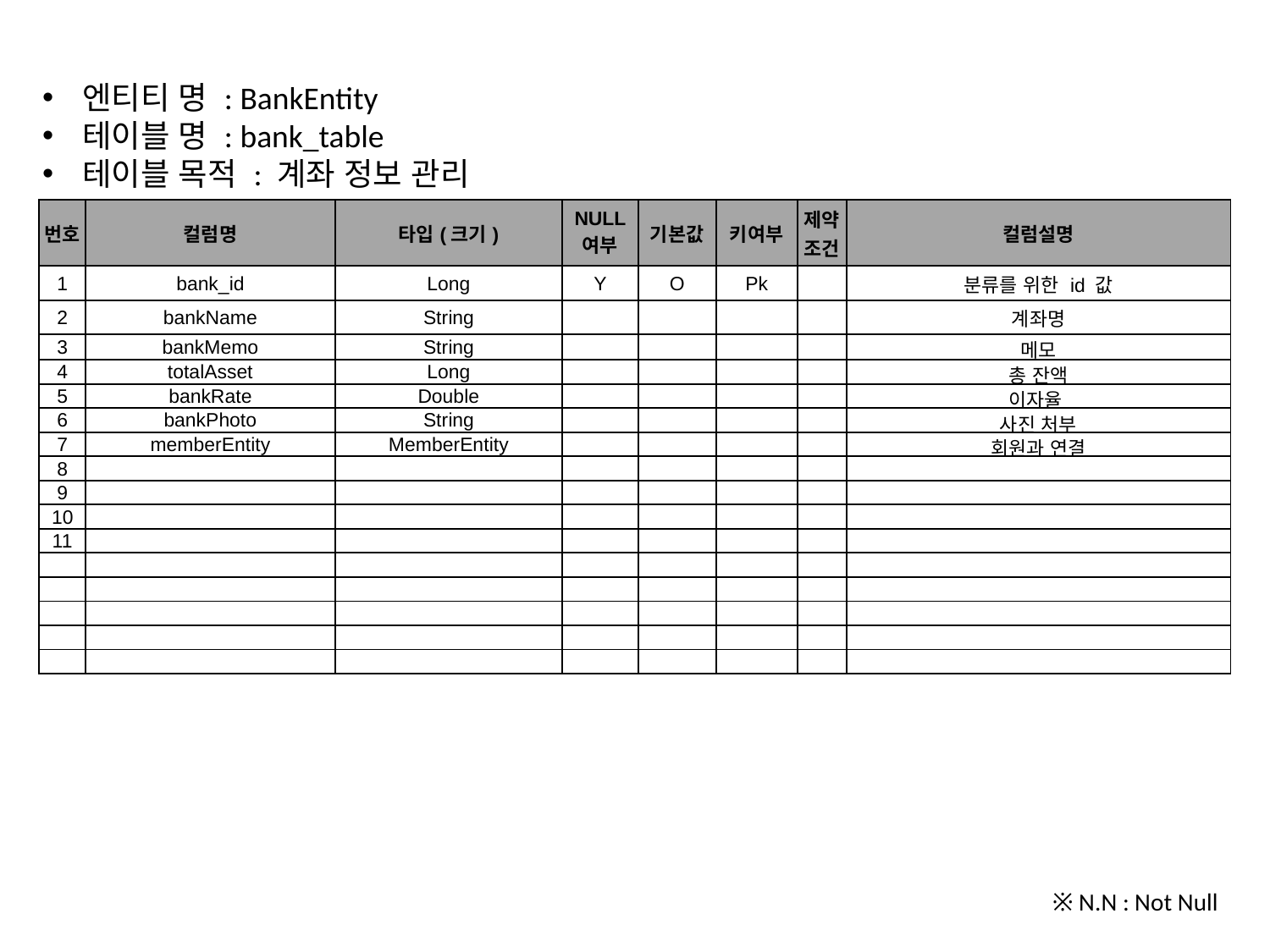

엔티티 명 : BankEntity
테이블 명 : bank_table
테이블 목적 : 계좌 정보 관리
| 번호 | 컬럼명 | 타입(크기) | NULL 여부 | 기본값 | 키여부 | 제약조건 | 컬럼설명 |
| --- | --- | --- | --- | --- | --- | --- | --- |
| 1 | bank\_id | Long | Y | O | Pk |  | 분류를 위한 id 값 |
| 2 | bankName | String |  |  |  |  | 계좌명 |
| 3 | bankMemo | String |  |  |  |  | 메모 |
| 4 | totalAsset | Long |  |  |  |  | 총 잔액 |
| 5 | bankRate | Double |  |  |  |  | 이자율 |
| 6 | bankPhoto | String |  |  |  |  | 사진 처부 |
| 7 | memberEntity | MemberEntity |  |  |  |  | 회원과 연결 |
| 8 |  |  |  |  |  |  |  |
| 9 |  |  |  |  |  |  |  |
| 10 |  |  |  |  |  |  |  |
| 11 |  |  |  |  |  |  |  |
|  |  |  |  |  |  |  |  |
|  |  |  |  |  |  |  |  |
|  |  |  |  |  |  |  |  |
|  |  |  |  |  |  |  |  |
|  |  |  |  |  |  |  |  |
※ N.N : Not Null